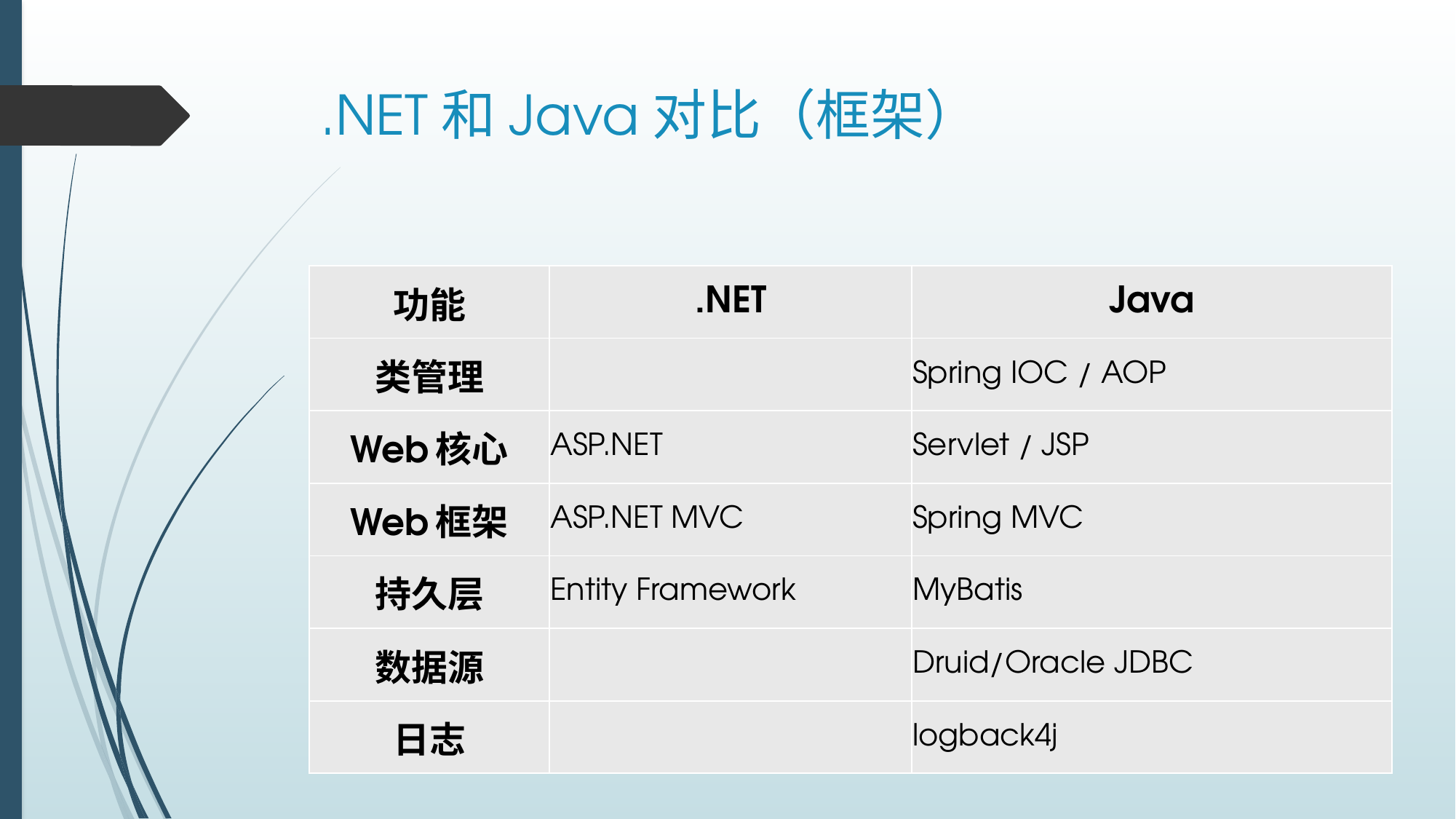

# .NET和Java对比（框架）
| 功能 | .NET | Java |
| --- | --- | --- |
| 类管理 |  | Spring IOC / AOP |
| Web核心 | ASP.NET | Servlet / JSP |
| Web框架 | ASP.NET MVC | Spring MVC |
| 持久层 | Entity Framework | MyBatis |
| 数据源 |  | Druid/Oracle JDBC |
| 日志 |  | logback4j |